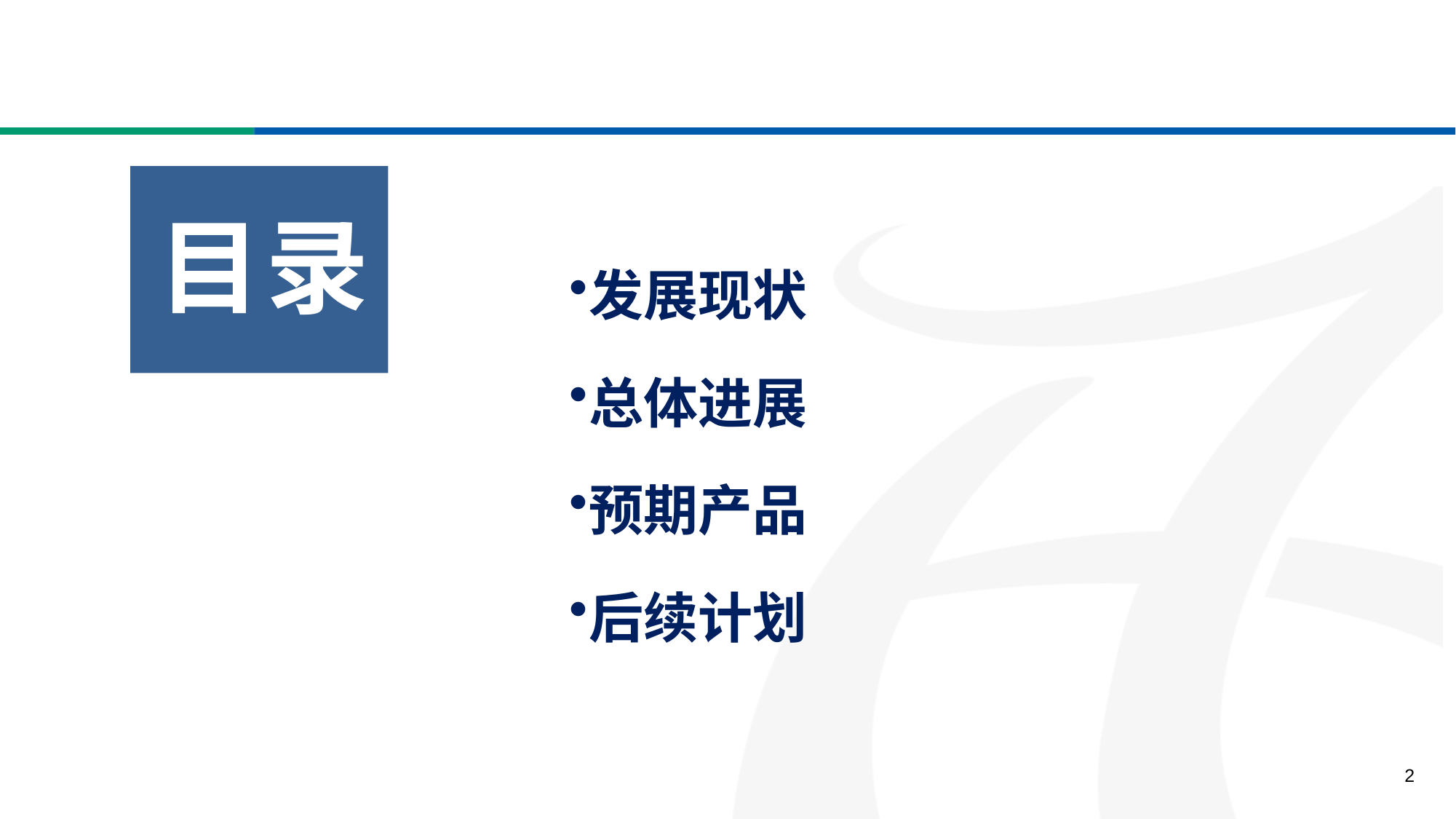

# 目录
发展现状
总体进展
预期产品
后续计划

2